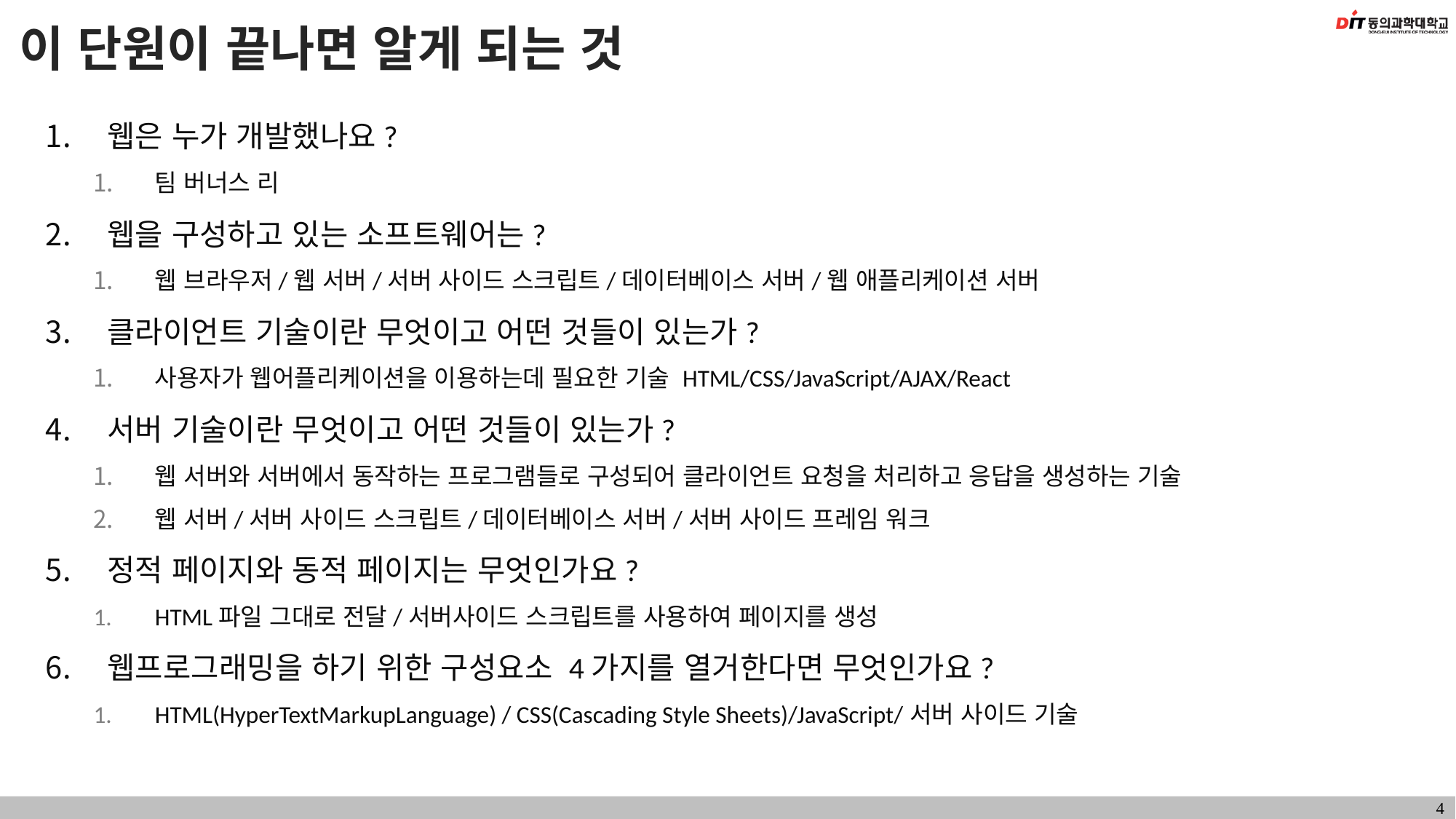

# 이 단원이 끝나면 알게 되는 것
웹은 누가 개발했나요?
팀 버너스 리
웹을 구성하고 있는 소프트웨어는?
웹 브라우저/웹 서버/서버 사이드 스크립트/데이터베이스 서버/웹 애플리케이션 서버
클라이언트 기술이란 무엇이고 어떤 것들이 있는가?
사용자가 웹어플리케이션을 이용하는데 필요한 기술 HTML/CSS/JavaScript/AJAX/React
서버 기술이란 무엇이고 어떤 것들이 있는가?
웹 서버와 서버에서 동작하는 프로그램들로 구성되어 클라이언트 요청을 처리하고 응답을 생성하는 기술
웹 서버/서버 사이드 스크립트/데이터베이스 서버/서버 사이드 프레임 워크
정적 페이지와 동적 페이지는 무엇인가요?
HTML파일 그대로 전달/서버사이드 스크립트를 사용하여 페이지를 생성
웹프로그래밍을 하기 위한 구성요소 4가지를 열거한다면 무엇인가요?
HTML(HyperTextMarkupLanguage) / CSS(Cascading Style Sheets)/JavaScript/서버 사이드 기술
4